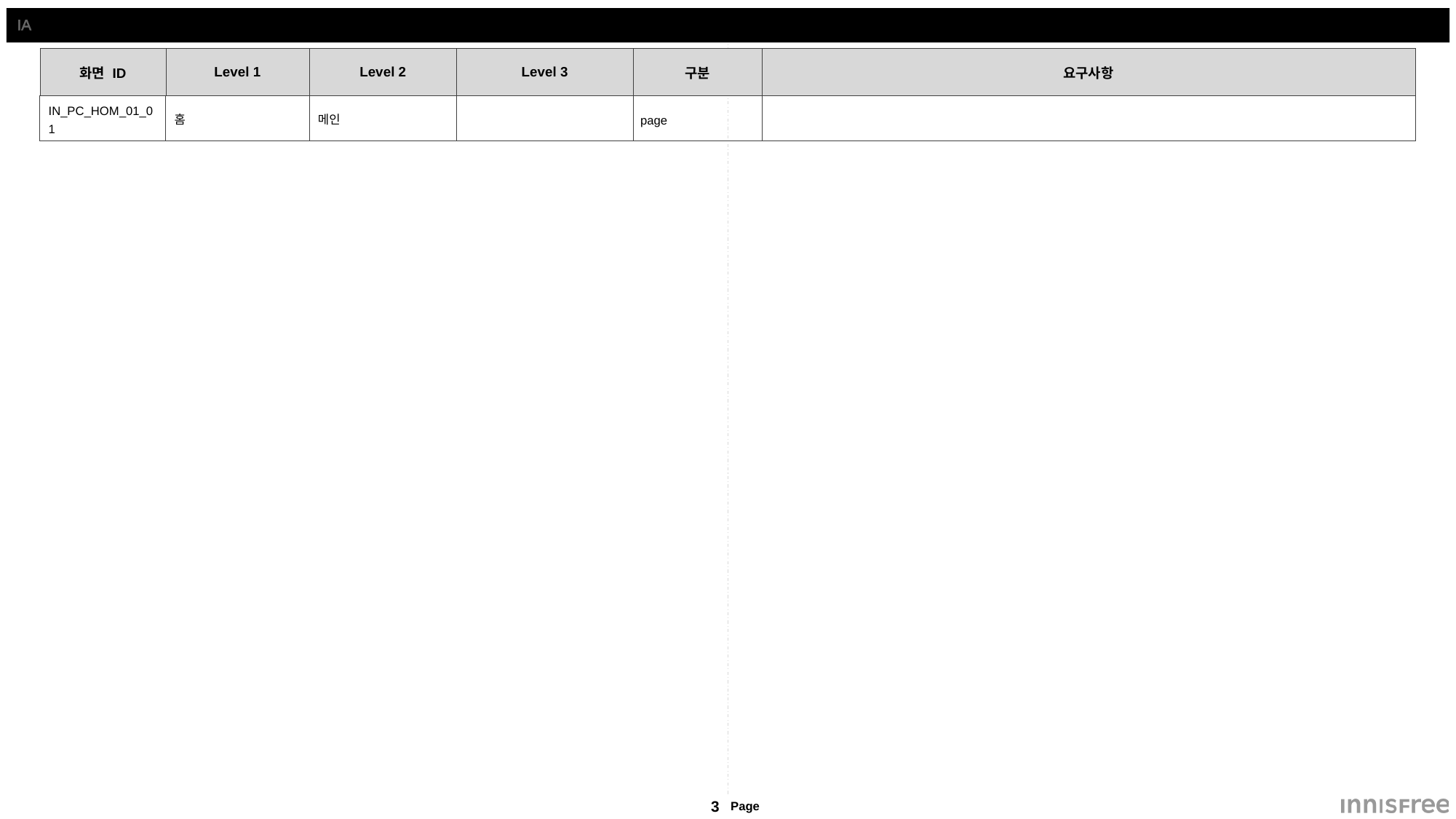

# IA
| 화면 ID | Level 1 | Level 2 | Level 3 | 구분 | 요구사항 |
| --- | --- | --- | --- | --- | --- |
| IN\_PC\_HOM\_01\_01 | 홈 | 메인 |  | page |  |